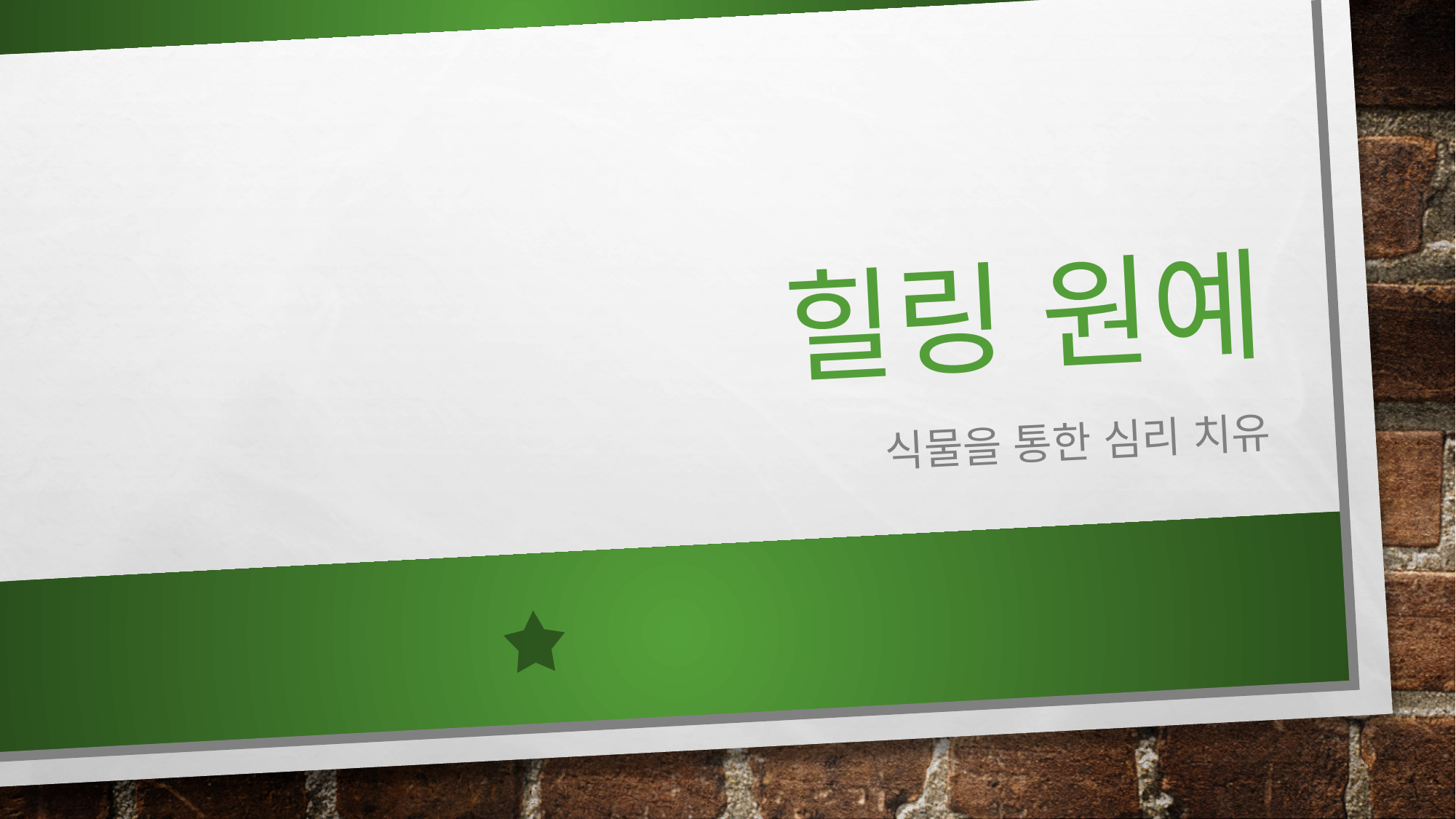

# 힐링 원예
식물을 통한 심리 치유